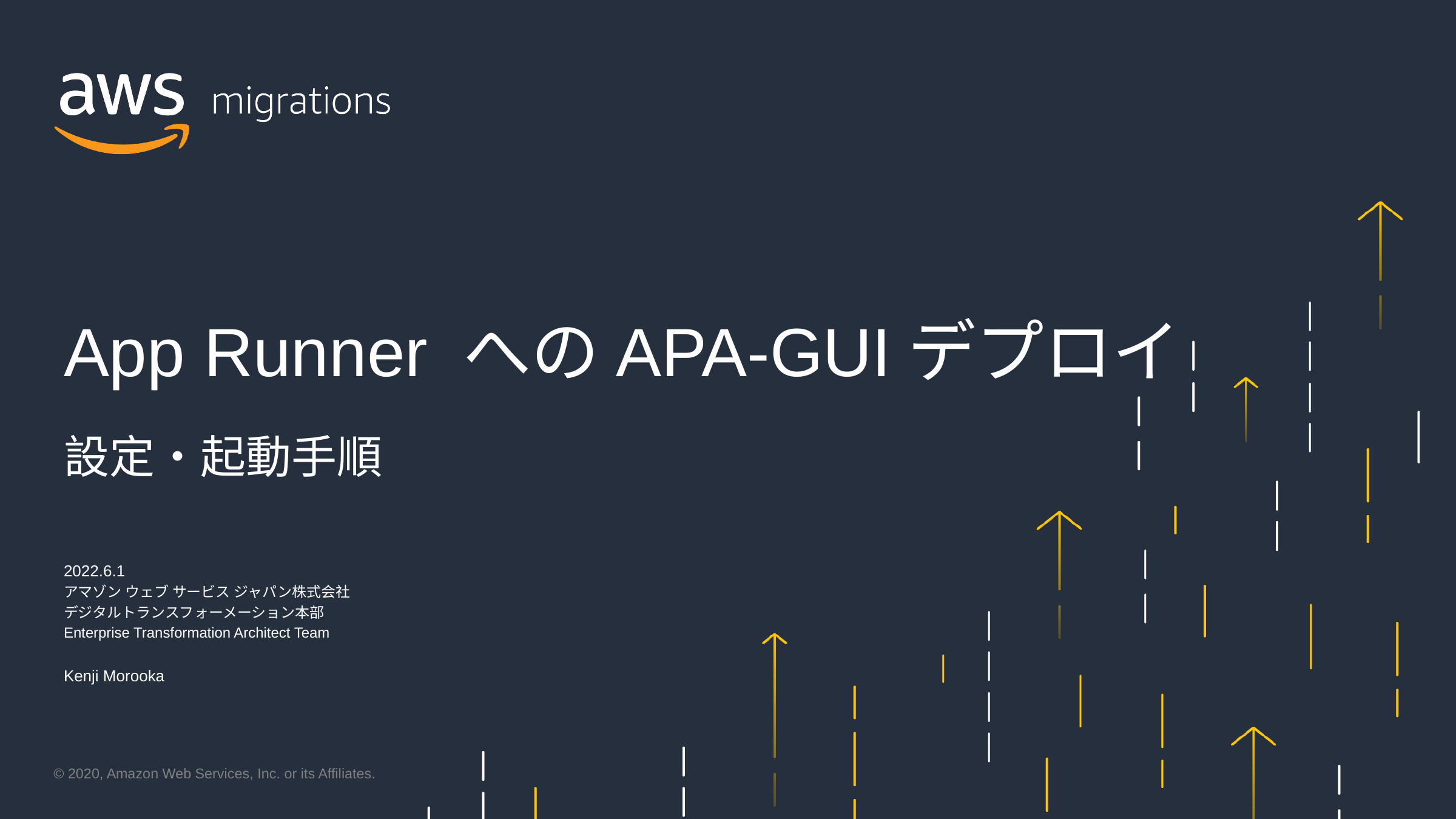

App Runner へのAPA-GUIデプロイ
設定・起動手順
2022.6.1
アマゾン ウェブ サービス ジャパン株式会社
デジタルトランスフォーメーション本部
Enterprise Transformation Architect Team

Kenji Morooka